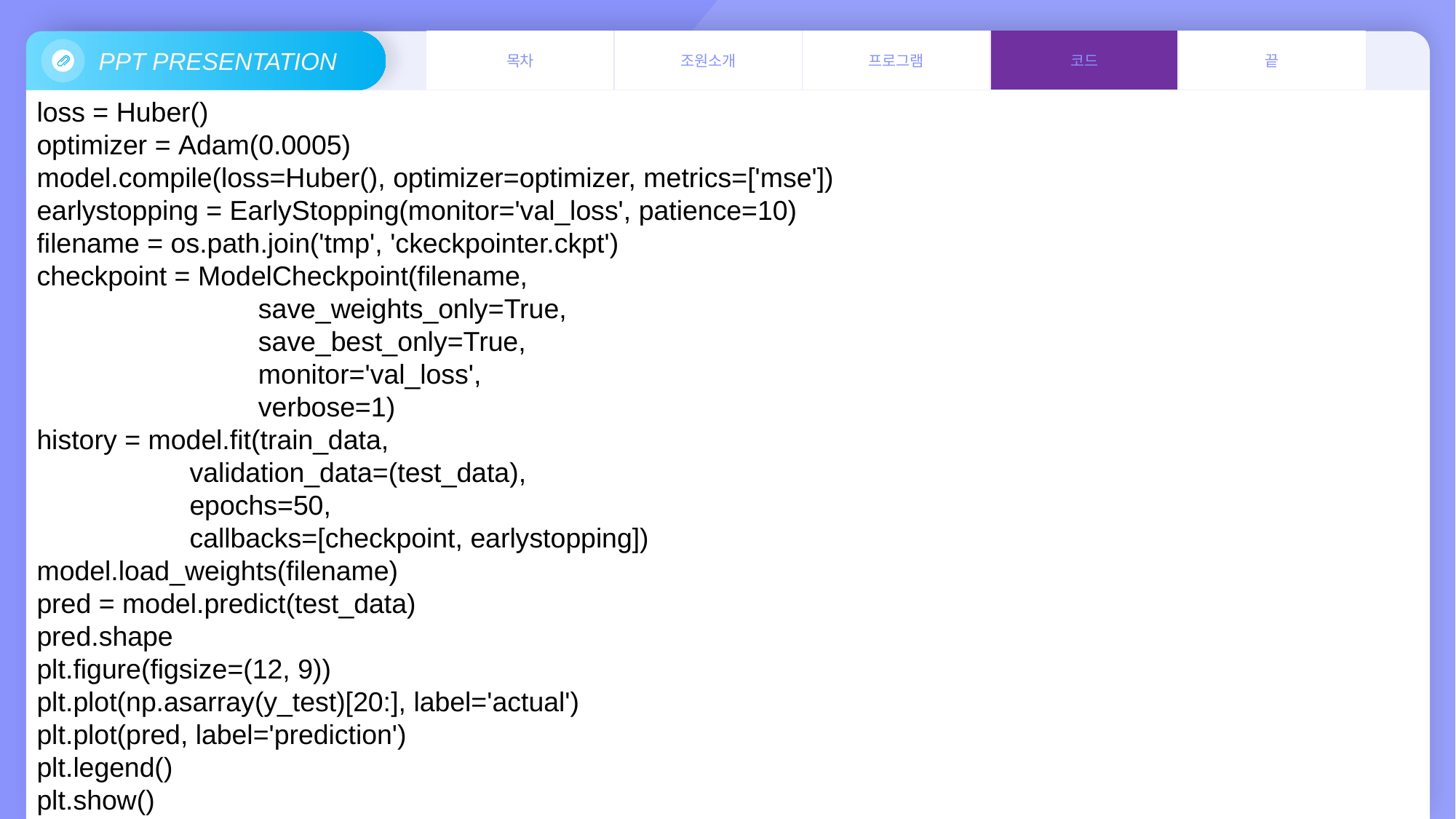

PPT PRESENTATION

| 목차 | 조원소개 | 프로그램 | 코드 | 끝 |
| --- | --- | --- | --- | --- |
loss = Huber()
optimizer = Adam(0.0005)
model.compile(loss=Huber(), optimizer=optimizer, metrics=['mse'])
earlystopping = EarlyStopping(monitor='val_loss', patience=10)
filename = os.path.join('tmp', 'ckeckpointer.ckpt')
checkpoint = ModelCheckpoint(filename,
                             save_weights_only=True,
                             save_best_only=True,
                             monitor='val_loss',
                             verbose=1)
history = model.fit(train_data,
                    validation_data=(test_data),
                    epochs=50,
                    callbacks=[checkpoint, earlystopping])
model.load_weights(filename)
pred = model.predict(test_data)
pred.shape
plt.figure(figsize=(12, 9))
plt.plot(np.asarray(y_test)[20:], label='actual')
plt.plot(pred, label='prediction')
plt.legend()
plt.show()